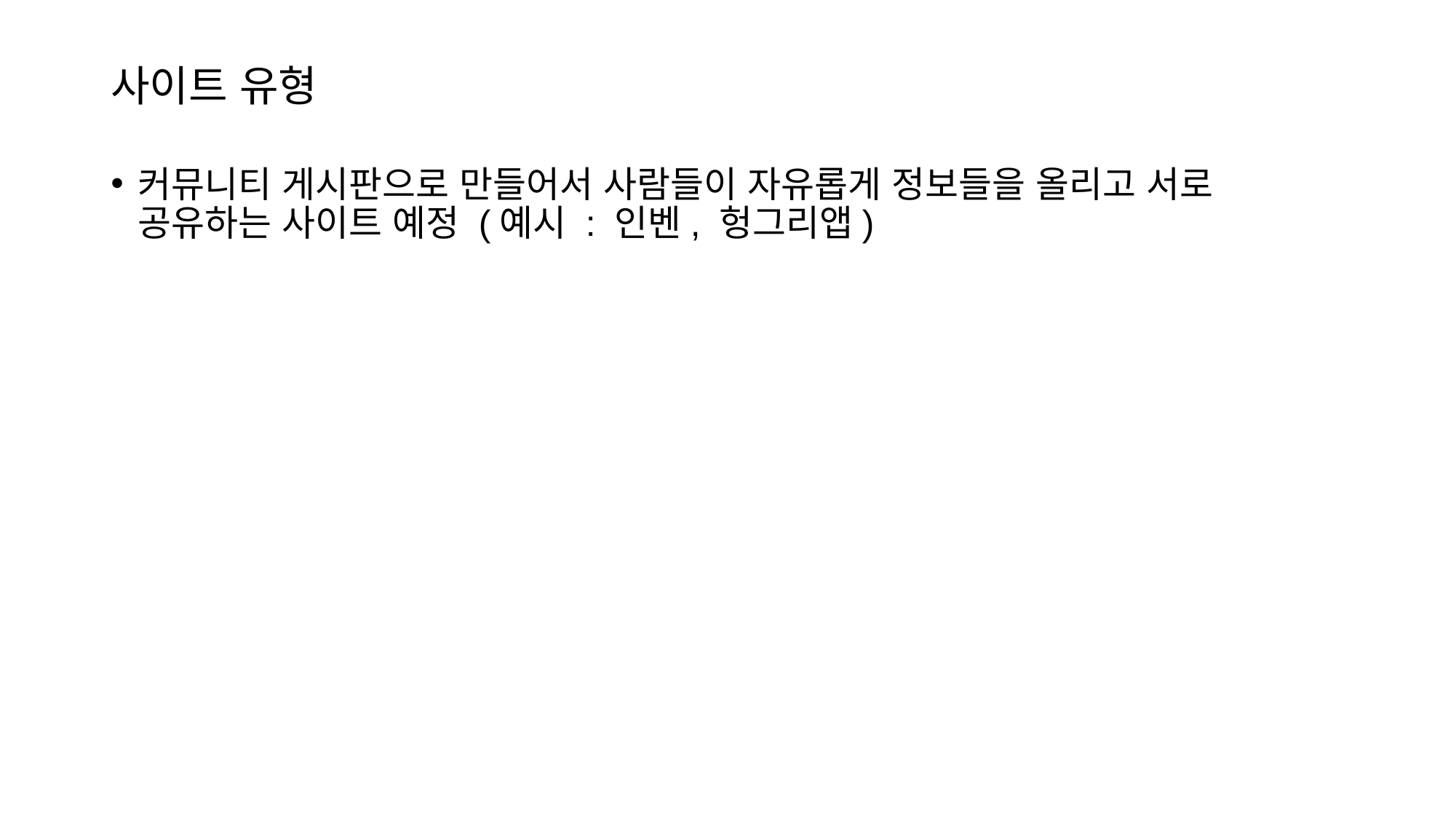

# 사이트 유형
커뮤니티 게시판으로 만들어서 사람들이 자유롭게 정보들을 올리고 서로 공유하는 사이트 예정 (예시 : 인벤, 헝그리앱)